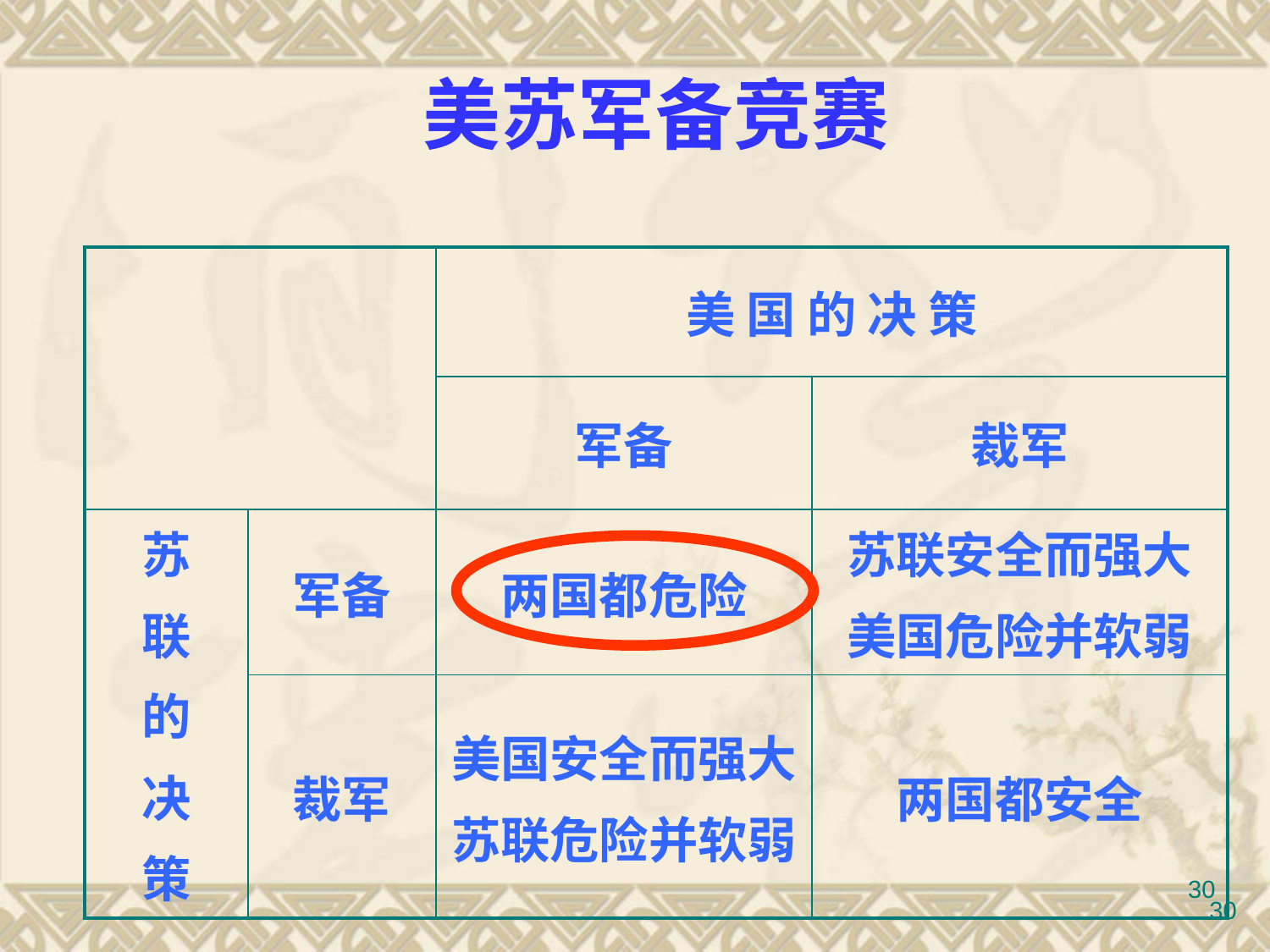

美苏军备竞赛
|  |  | 美 国 的 决 策 |  |
| --- | --- | --- | --- |
|  |  | 军备 | 裁军 |
| 苏 联 的 决 策 | 军备 | 两国都危险 | 苏联安全而强大 美国危险并软弱 |
|  | 裁军 | 美国安全而强大 苏联危险并软弱 | 两国都安全 |

30
30